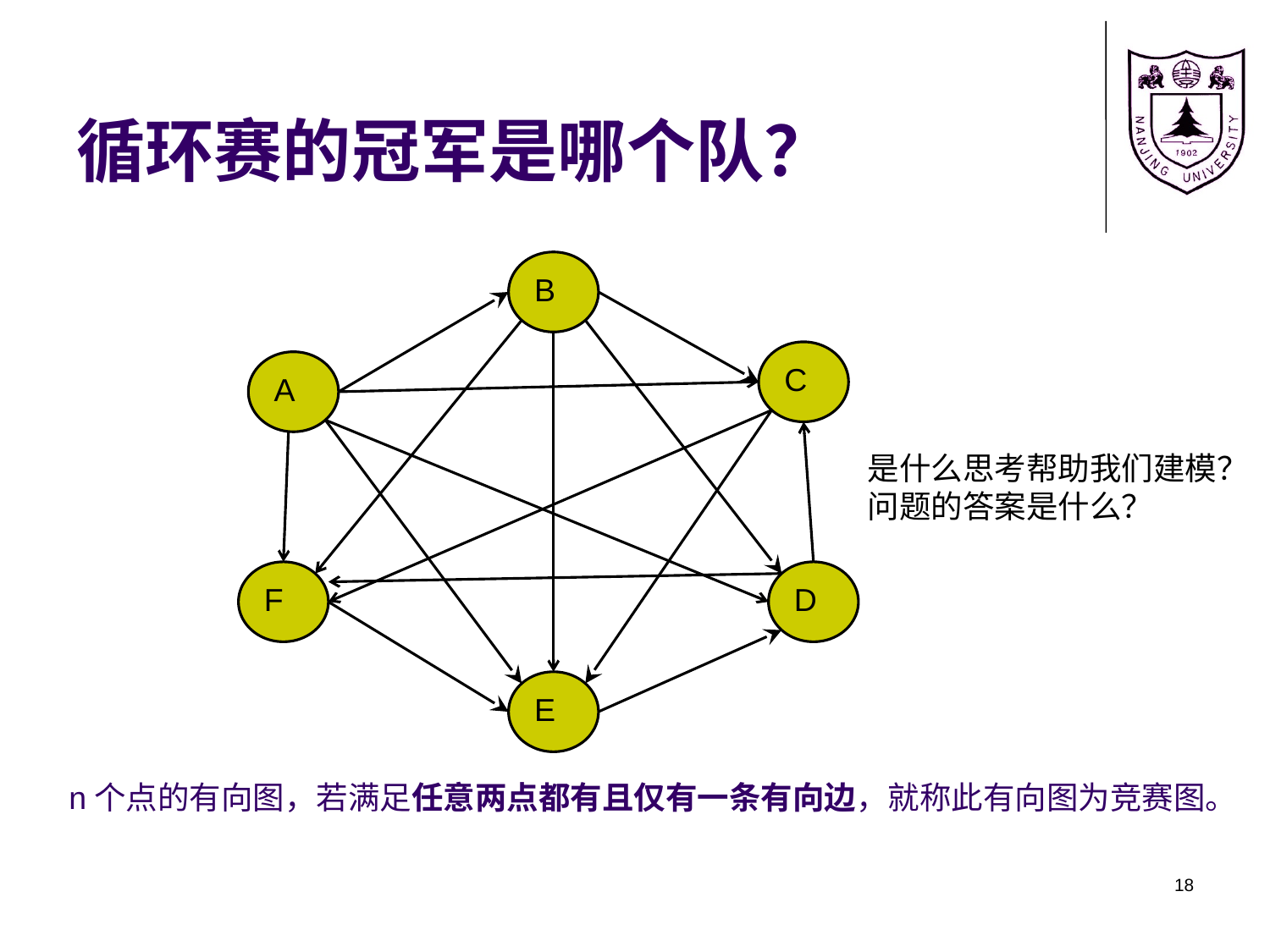

# 循环赛的冠军是哪个队？
B
C
A
是什么思考帮助我们建模？
问题的答案是什么？
F
D
E
n个点的有向图，若满足任意两点都有且仅有一条有向边，就称此有向图为竞赛图。
18